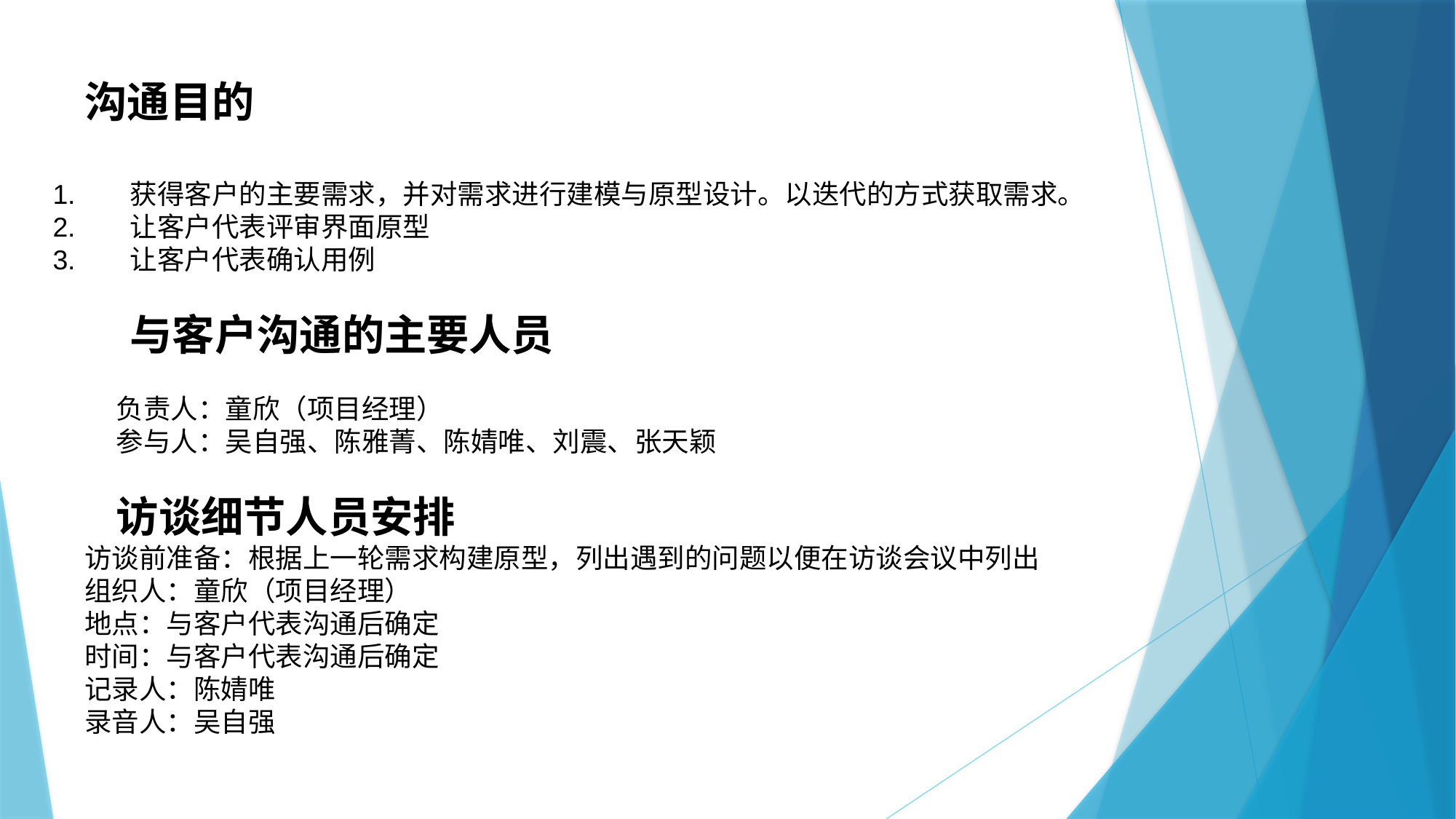

沟通目的

1.	获得客户的主要需求，并对需求进行建模与原型设计。以迭代的方式获取需求。
2.	让客户代表评审界面原型
3.	让客户代表确认用例

 	与客户沟通的主要人员

负责人：童欣（项目经理）
参与人：吴自强、陈雅菁、陈婧唯、刘震、张天颖

访谈细节人员安排
访谈前准备：根据上一轮需求构建原型，列出遇到的问题以便在访谈会议中列出
组织人：童欣（项目经理）
地点：与客户代表沟通后确定
时间：与客户代表沟通后确定
记录人：陈婧唯
录音人：吴自强